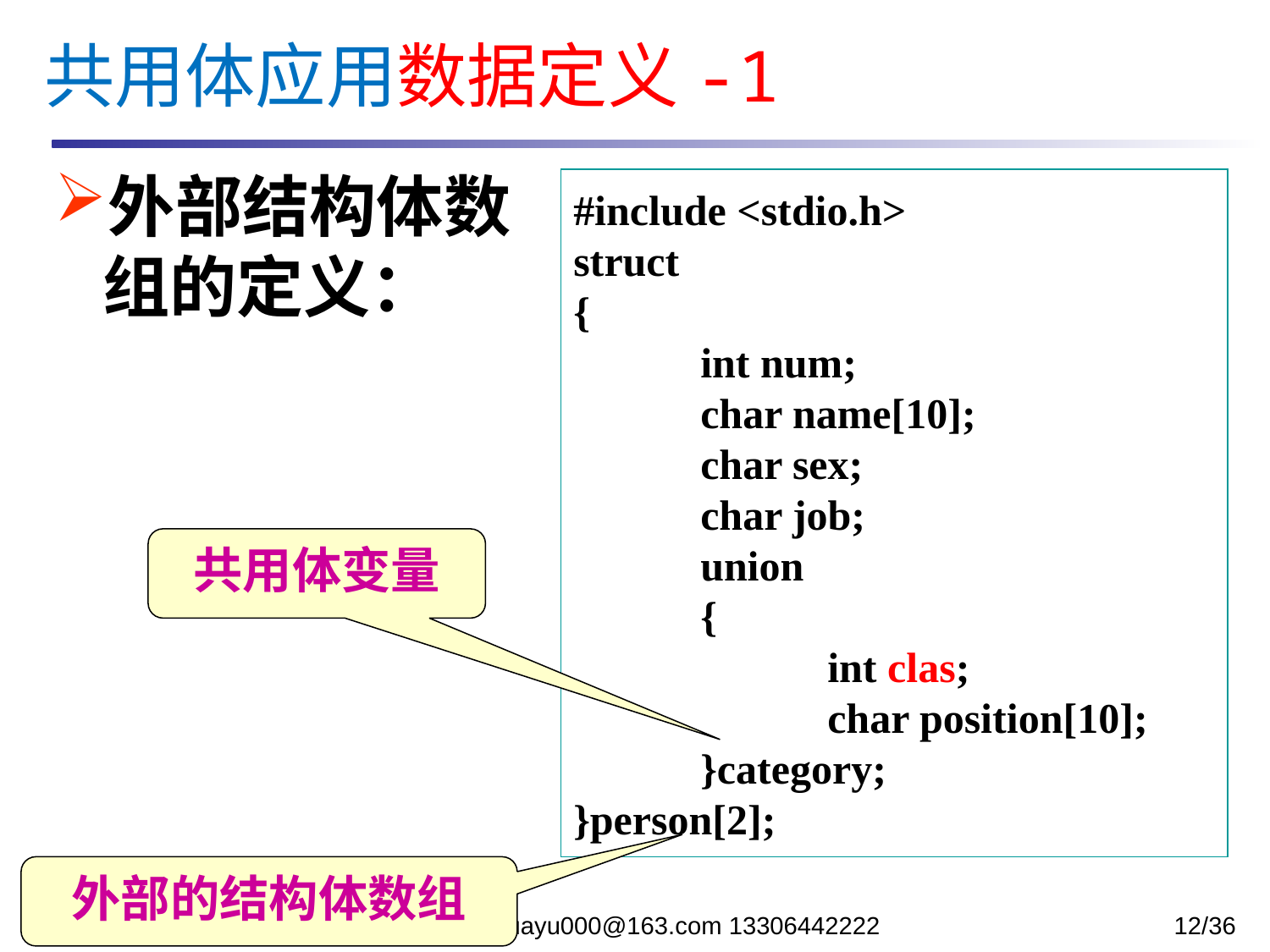

共用体应用数据定义-1
外部结构体数组的定义：
#include <stdio.h>
struct
{
	int num;
	char name[10];
	char sex;
	char job;
	union
	{
		int clas;
		char position[10];
	}category;
}person[2];
共用体变量
外部的结构体数组
2023/12/12
王化雨 whuayu000@163.com 13306442222
12/36